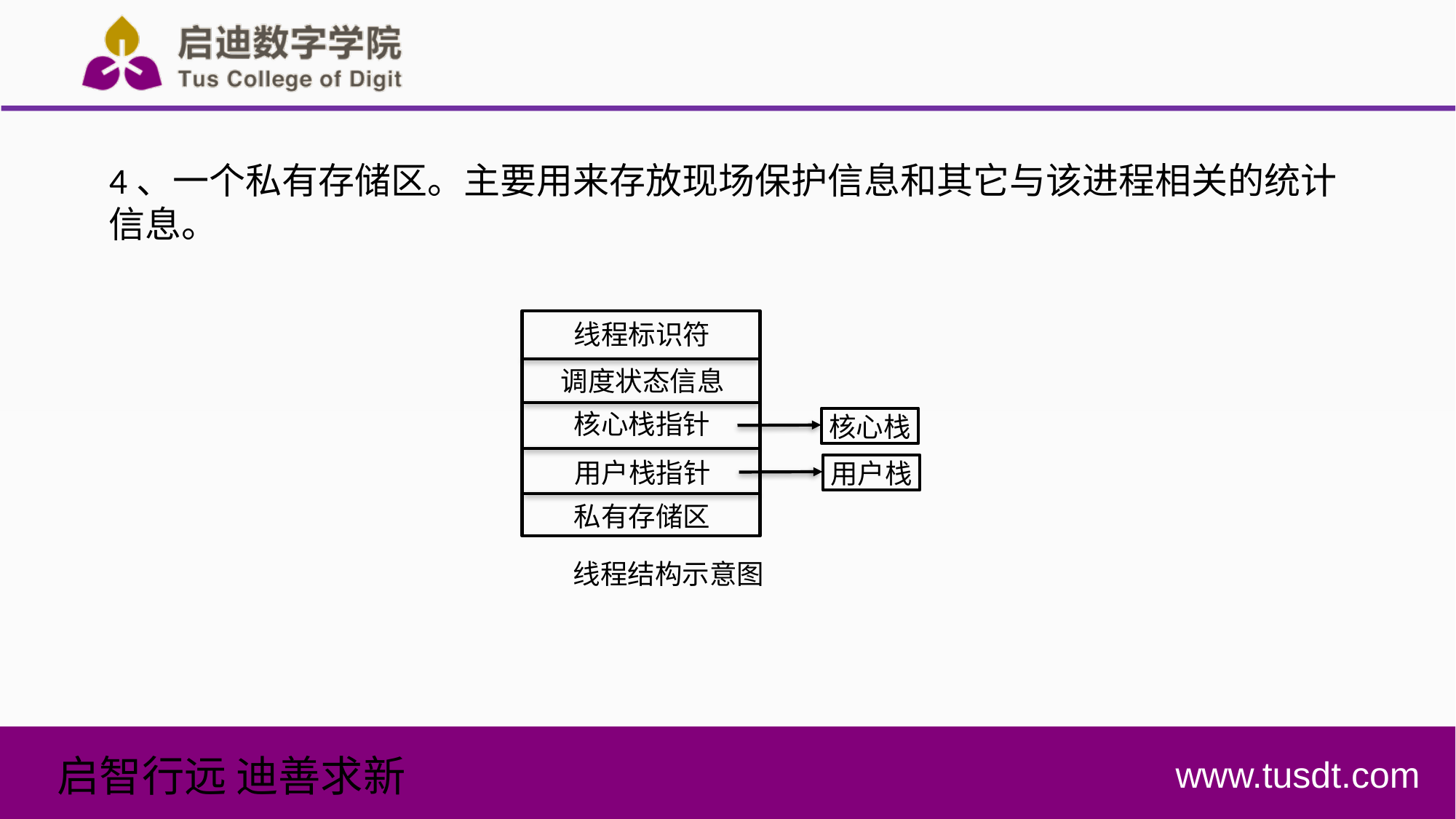

4、一个私有存储区。主要用来存放现场保护信息和其它与该进程相关的统计信息。

线程标识符
调度状态信息
核心栈指针
用户栈指针
私有存储区
核心栈

用户栈

线程结构示意图